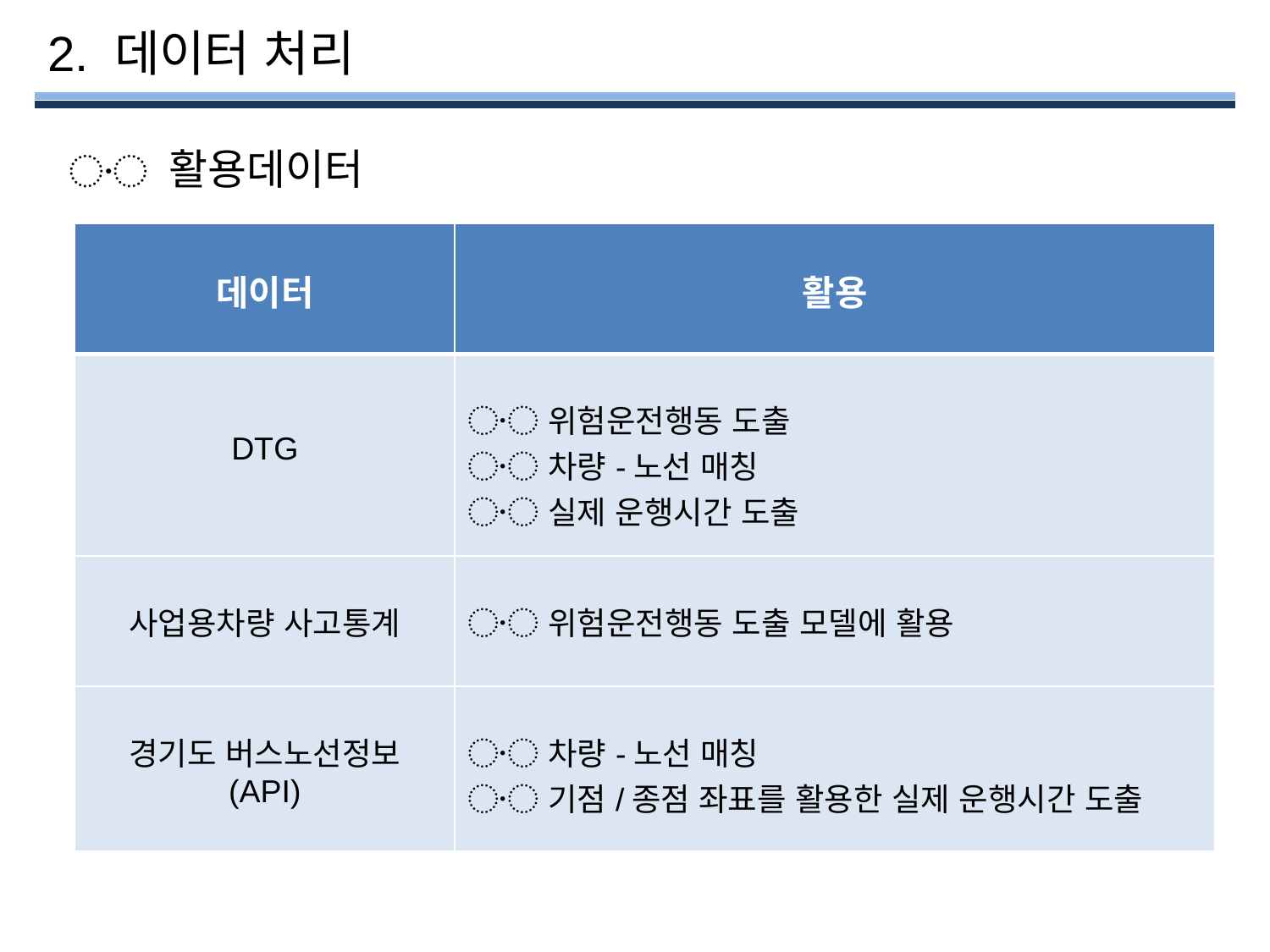

2. 데이터 처리
〮  활용데이터
| 데이터 | 활용 |
| --- | --- |
| DTG | 〮 위험운전행동 도출 〮 차량-노선 매칭 〮 실제 운행시간 도출 |
| 사업용차량 사고통계 | 〮 위험운전행동 도출 모델에 활용 |
| 경기도 버스노선정보 (API) | 〮 차량-노선 매칭 〮 기점/종점 좌표를 활용한 실제 운행시간 도출 |